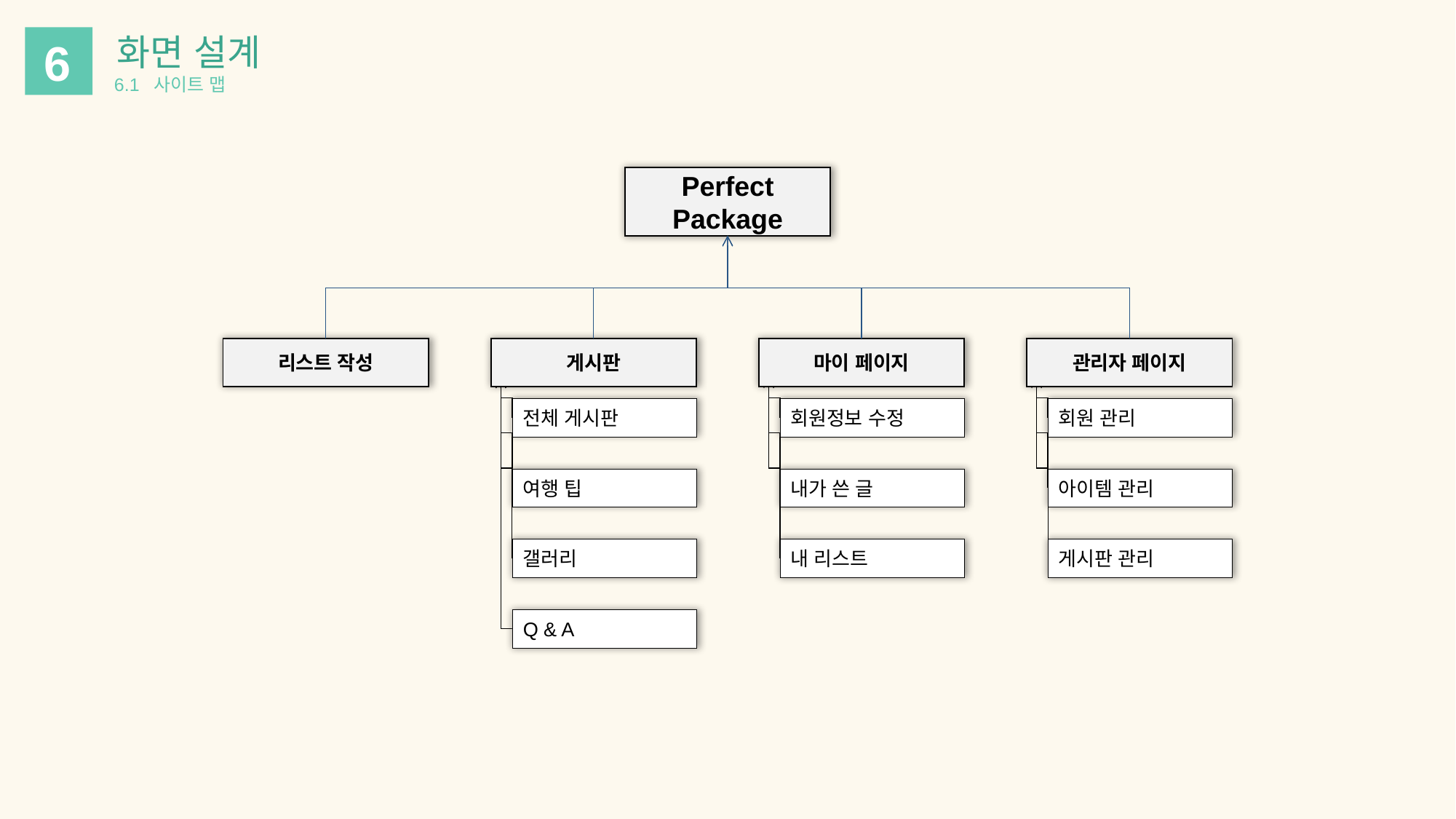

화면 설계
6.1  사이트 맵

6
Perfect Package
리스트 작성

게시판

전체 게시판
여행 팁
갤러리
Q & A
마이 페이지

회원정보 수정
내가 쓴 글
내 리스트
관리자 페이지

회원 관리
아이템 관리
게시판 관리